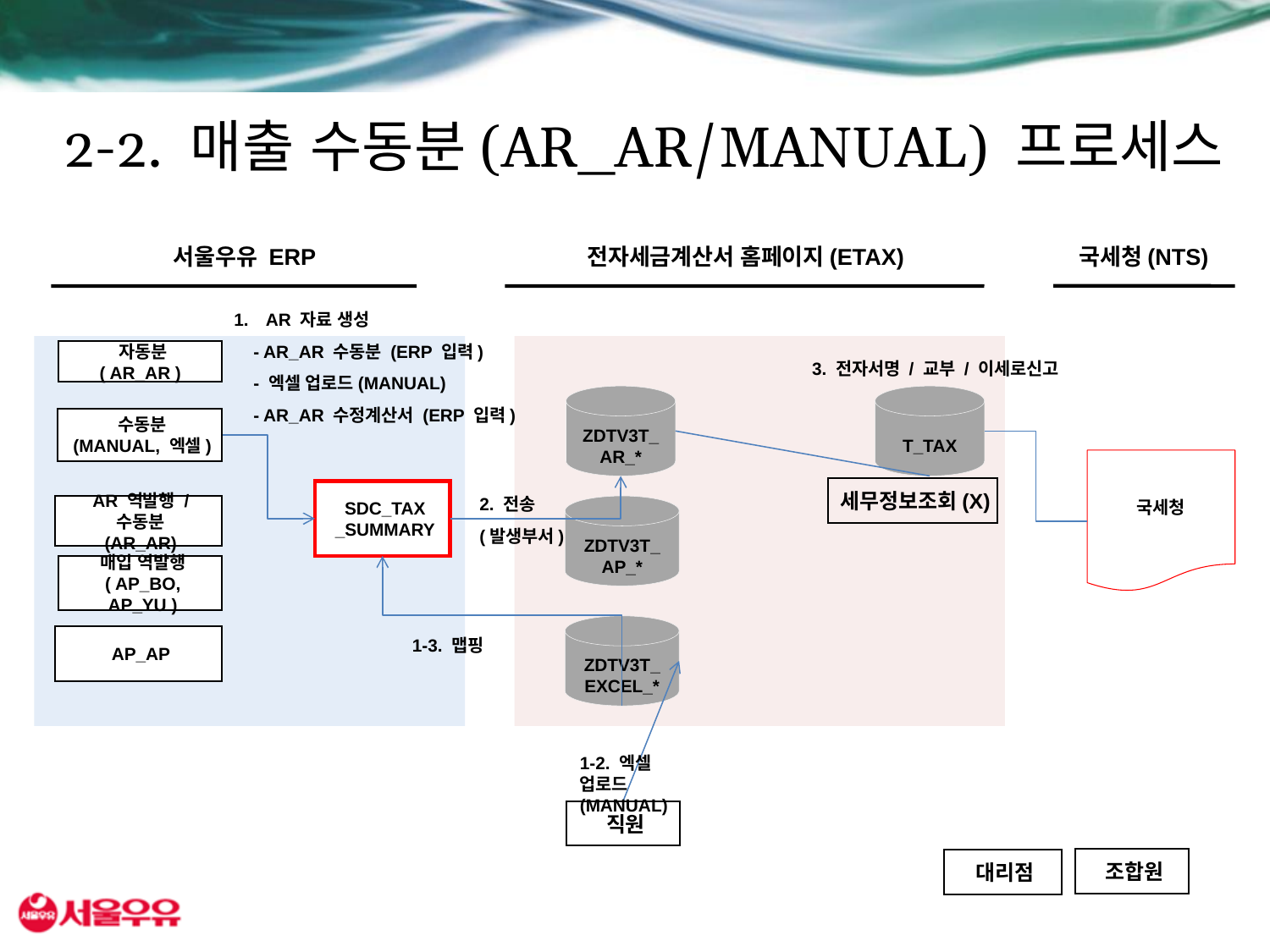

# 2-2. 매출 수동분(AR_AR/MANUAL) 프로세스
국세청(NTS)

서울우유 ERP

전자세금계산서 홈페이지(ETAX)

AR 자료 생성
    - AR_AR 수동분 (ERP 입력)
    - 엑셀 업로드(MANUAL)
    - AR_AR 수정계산서 (ERP 입력)

자동분
( AR_AR )
3. 전자서명 / 교부 / 이세로신고
ZDTV3T_
AR_*
T_TAX
수동분
(MANUAL, 엑셀)
국세청
세무정보조회(X)
SDC_TAX
_SUMMARY
2. 전송
(발생부서)
ZDTV3T_
AP_*
AR 역발행 / 수동분
(AR_AR)
매입 역발행
( AP_BO, AP_YU )
ZDTV3T_
EXCEL_*
AP_AP
1-3. 맵핑
1-2. 엑셀 업로드(MANUAL)
직원
조합원
대리점